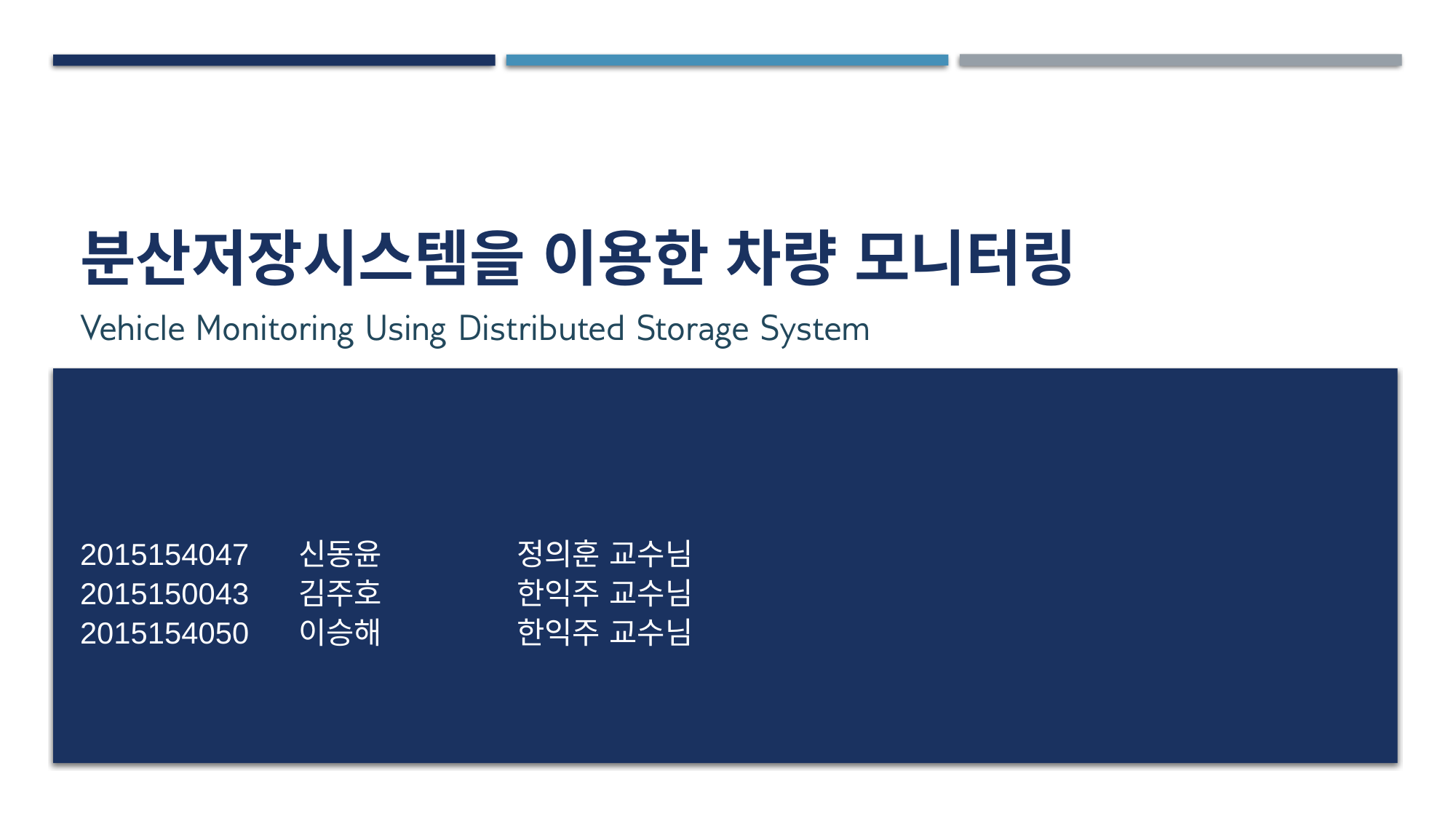

# 분산저장시스템을 이용한 차량 모니터링
Vehicle Monitoring Using Distributed Storage System
2015154047	신동윤		정의훈 교수님
2015150043	김주호		한익주 교수님
2015154050	이승해		한익주 교수님